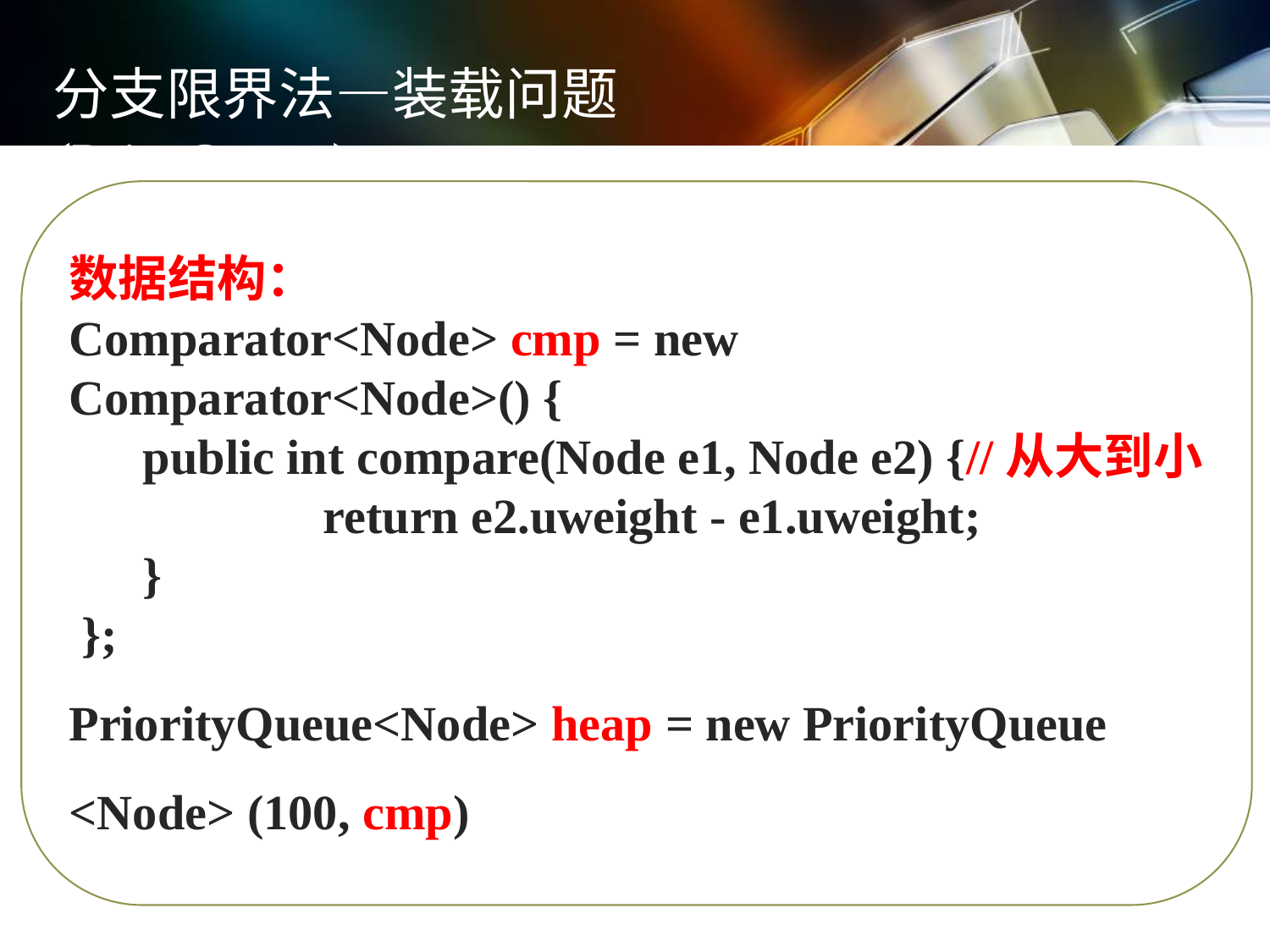

分支限界法—装载问题(PriorQueue)
数据结构：
Comparator<Node> cmp = new Comparator<Node>() {
      public int compare(Node e1, Node e2) {//从大到小
        		return e2.uweight - e1.uweight;
      }
 };
PriorityQueue<Node> heap = new PriorityQueue <Node> (100, cmp)